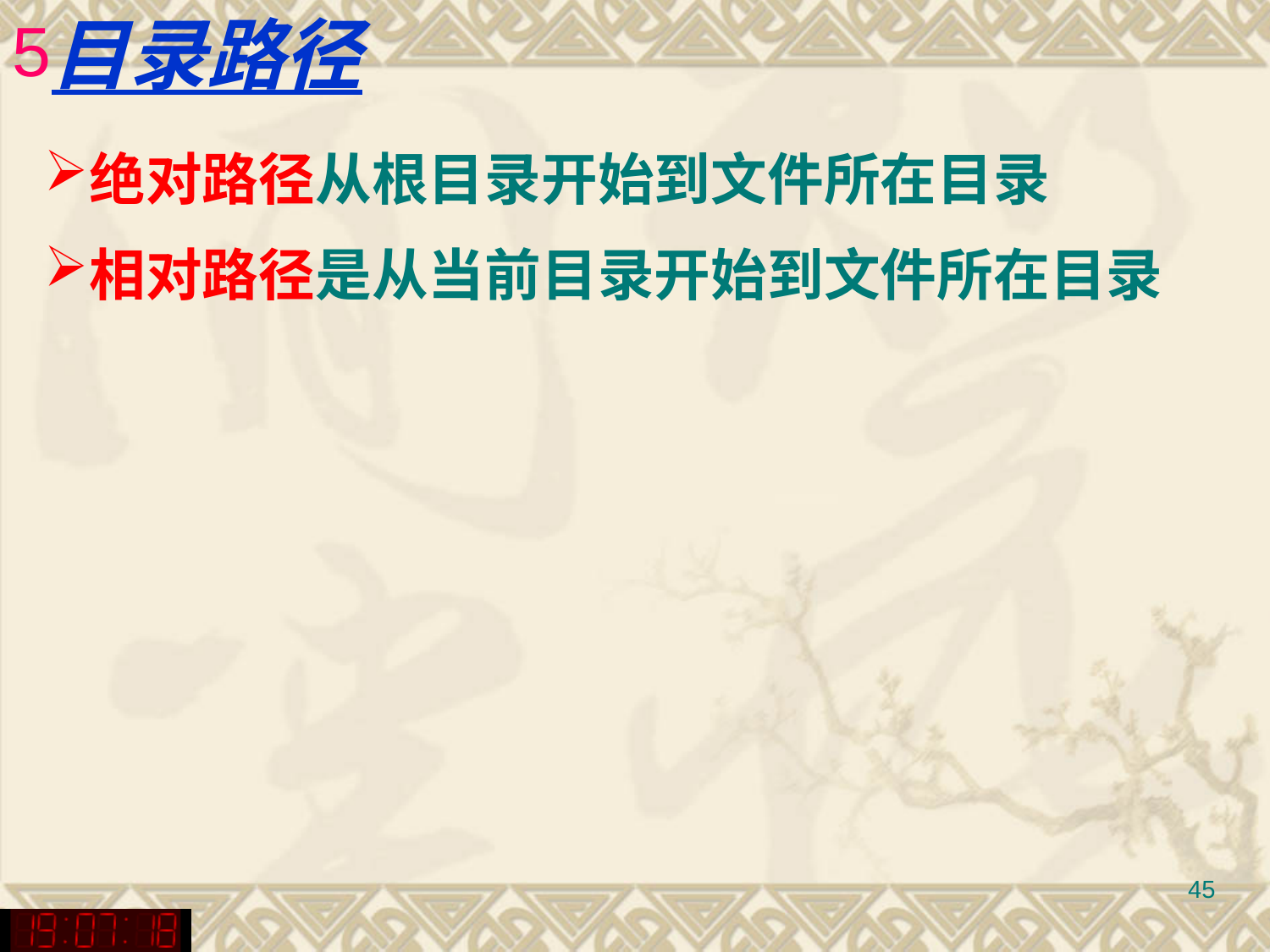

目录路径
绝对路径从根目录开始到文件所在目录
相对路径是从当前目录开始到文件所在目录
45